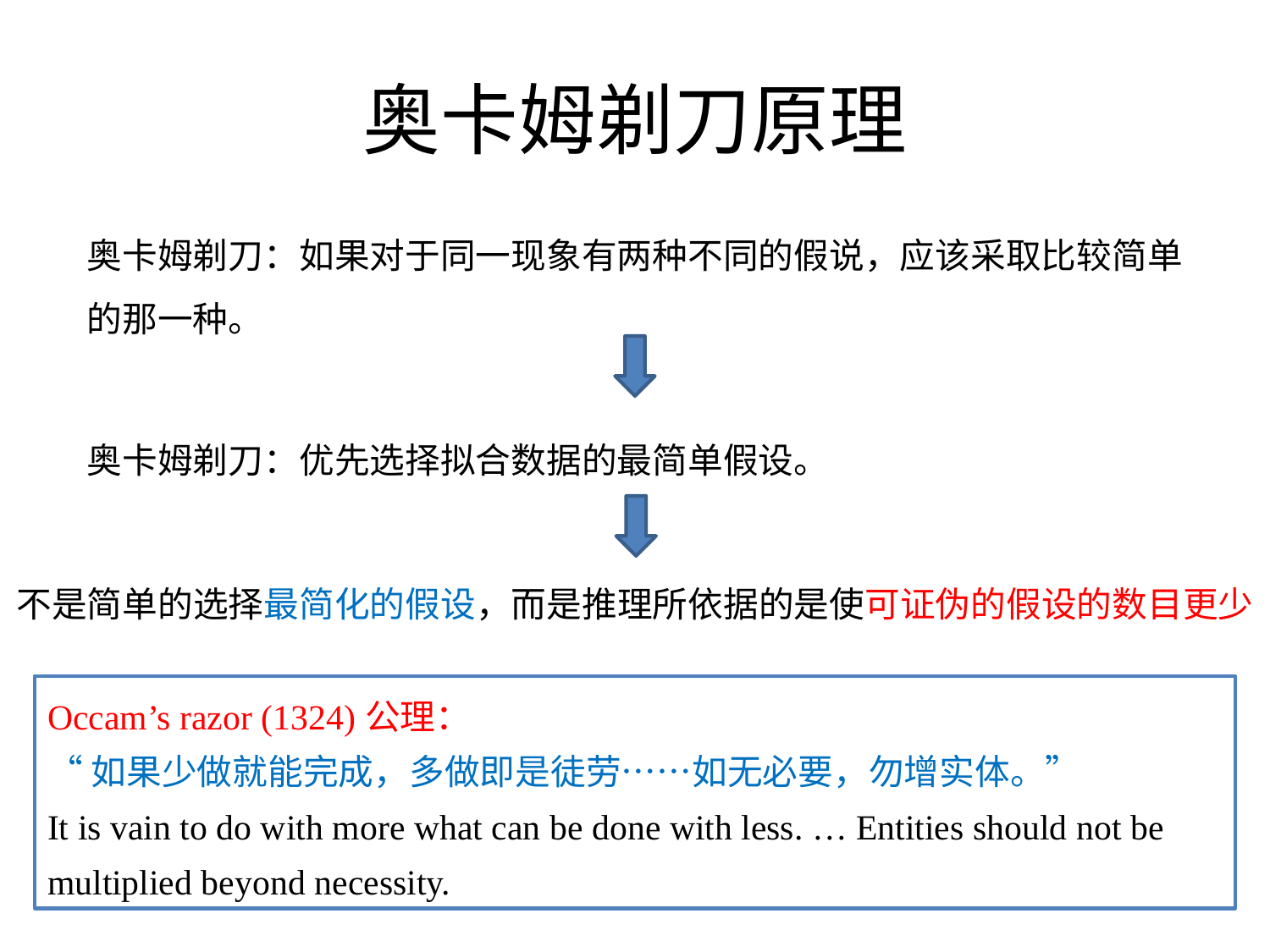

# 奥卡姆剃刀原理
奥卡姆剃刀：如果对于同一现象有两种不同的假说，应该采取比较简单的那一种。

奥卡姆剃刀：优先选择拟合数据的最简单假设。

不是简单的选择最简化的假设，而是推理所依据的是使可证伪的假设的数目更少
Occam’s razor (1324)公理：
“如果少做就能完成，多做即是徒劳……如无必要，勿增实体。”
It is vain to do with more what can be done with less. … Entities should not be multiplied beyond necessity.